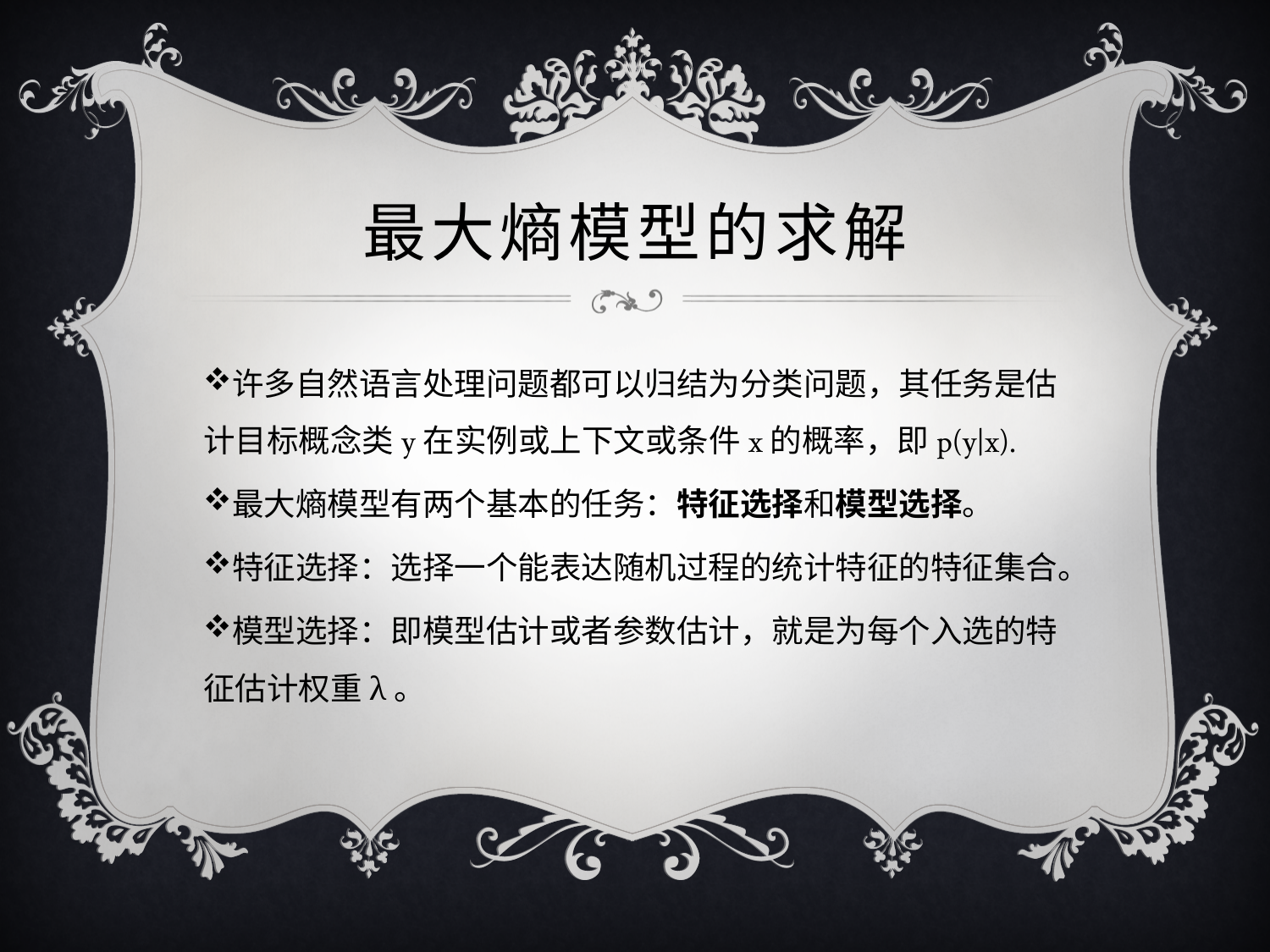

# 最大熵模型的求解
许多自然语言处理问题都可以归结为分类问题，其任务是估计目标概念类y在实例或上下文或条件x的概率，即p(y|x).
最大熵模型有两个基本的任务：特征选择和模型选择。
特征选择：选择一个能表达随机过程的统计特征的特征集合。
模型选择：即模型估计或者参数估计，就是为每个入选的特征估计权重λ。